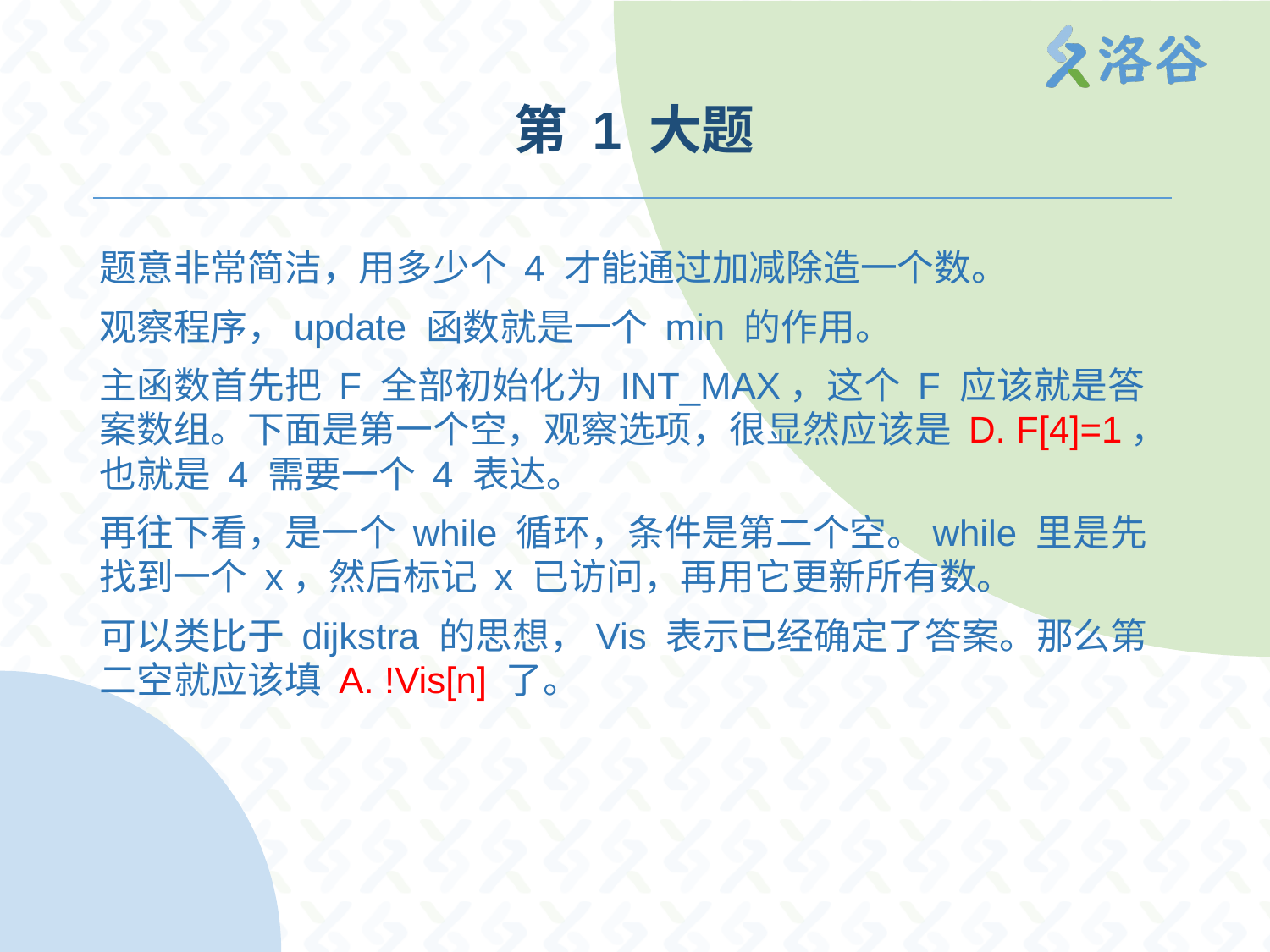

# 第 1 大题
题意非常简洁，用多少个 4 才能通过加减除造一个数。
观察程序，update 函数就是一个 min 的作用。
主函数首先把 F 全部初始化为 INT_MAX，这个 F 应该就是答案数组。下面是第一个空，观察选项，很显然应该是 D. F[4]=1，也就是 4 需要一个 4 表达。
再往下看，是一个 while 循环，条件是第二个空。while 里是先找到一个 x，然后标记 x 已访问，再用它更新所有数。
可以类比于 dijkstra 的思想，Vis 表示已经确定了答案。那么第二空就应该填 A. !Vis[n] 了。